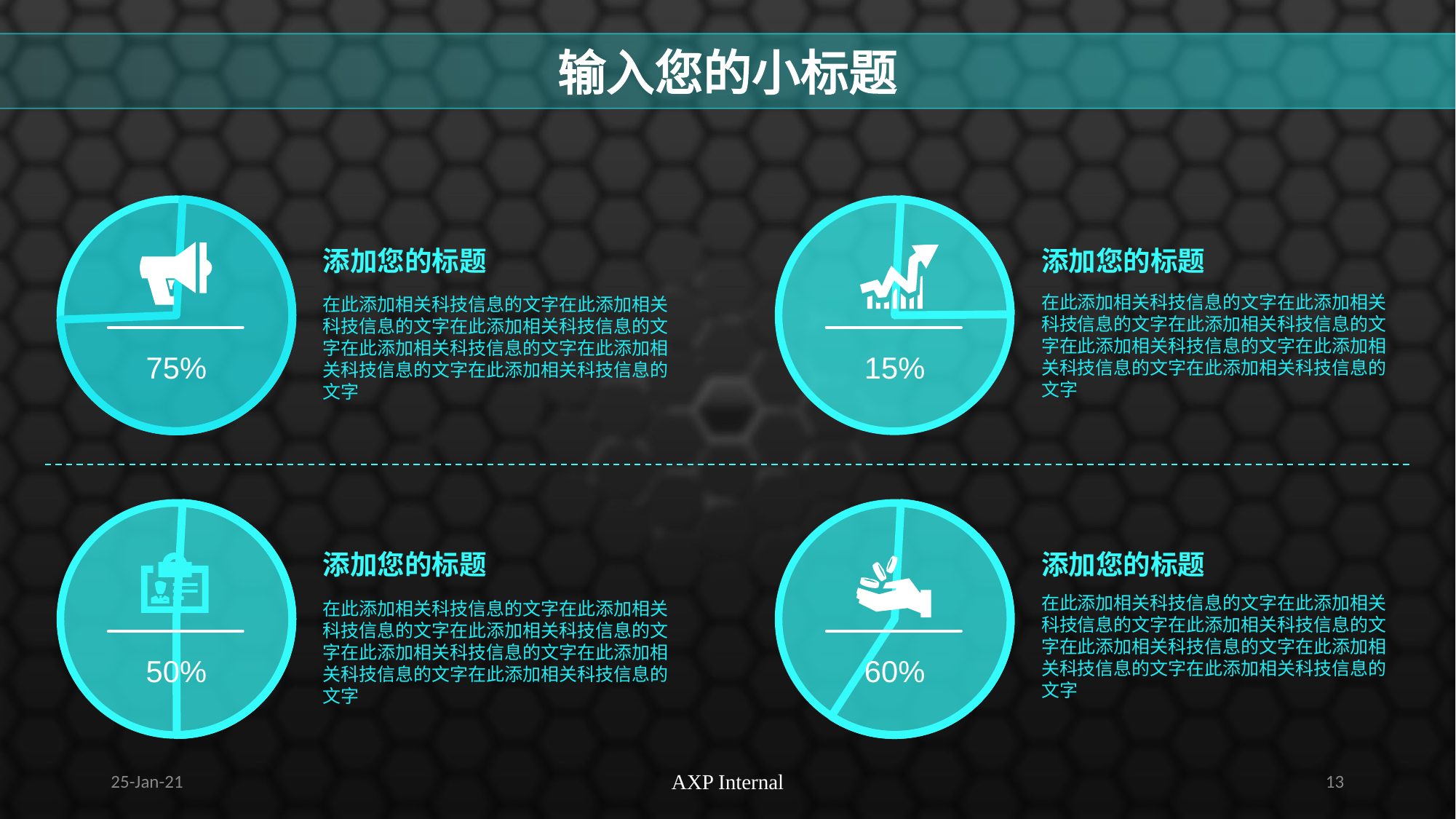

输入您的小标题

75%

15%

添加您的标题
添加您的标题
在此添加相关科技信息的文字在此添加相关科技信息的文字在此添加相关科技信息的文字在此添加相关科技信息的文字在此添加相关科技信息的文字在此添加相关科技信息的文字

在此添加相关科技信息的文字在此添加相关科技信息的文字在此添加相关科技信息的文字在此添加相关科技信息的文字在此添加相关科技信息的文字在此添加相关科技信息的文字

50%

60%
添加您的标题
添加您的标题
在此添加相关科技信息的文字在此添加相关科技信息的文字在此添加相关科技信息的文字在此添加相关科技信息的文字在此添加相关科技信息的文字在此添加相关科技信息的文字

在此添加相关科技信息的文字在此添加相关科技信息的文字在此添加相关科技信息的文字在此添加相关科技信息的文字在此添加相关科技信息的文字在此添加相关科技信息的文字

25-Jan-21
AXP Internal
13